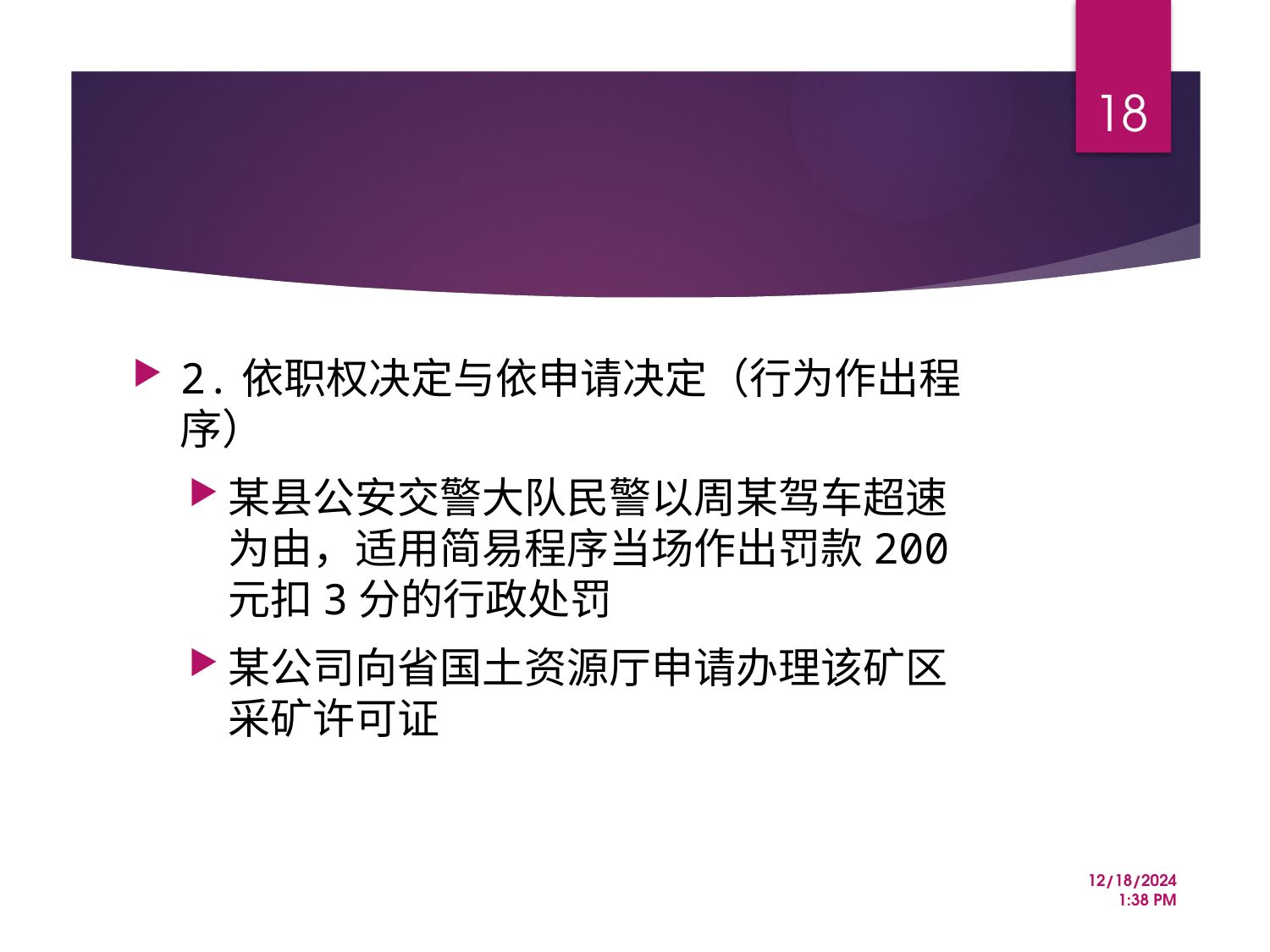

18
#
2.依职权决定与依申请决定（行为作出程序）
某县公安交警大队民警以周某驾车超速为由，适用简易程序当场作出罚款200元扣3分的行政处罚
某公司向省国土资源厅申请办理该矿区采矿许可证

12/18/2024 1:38 PM